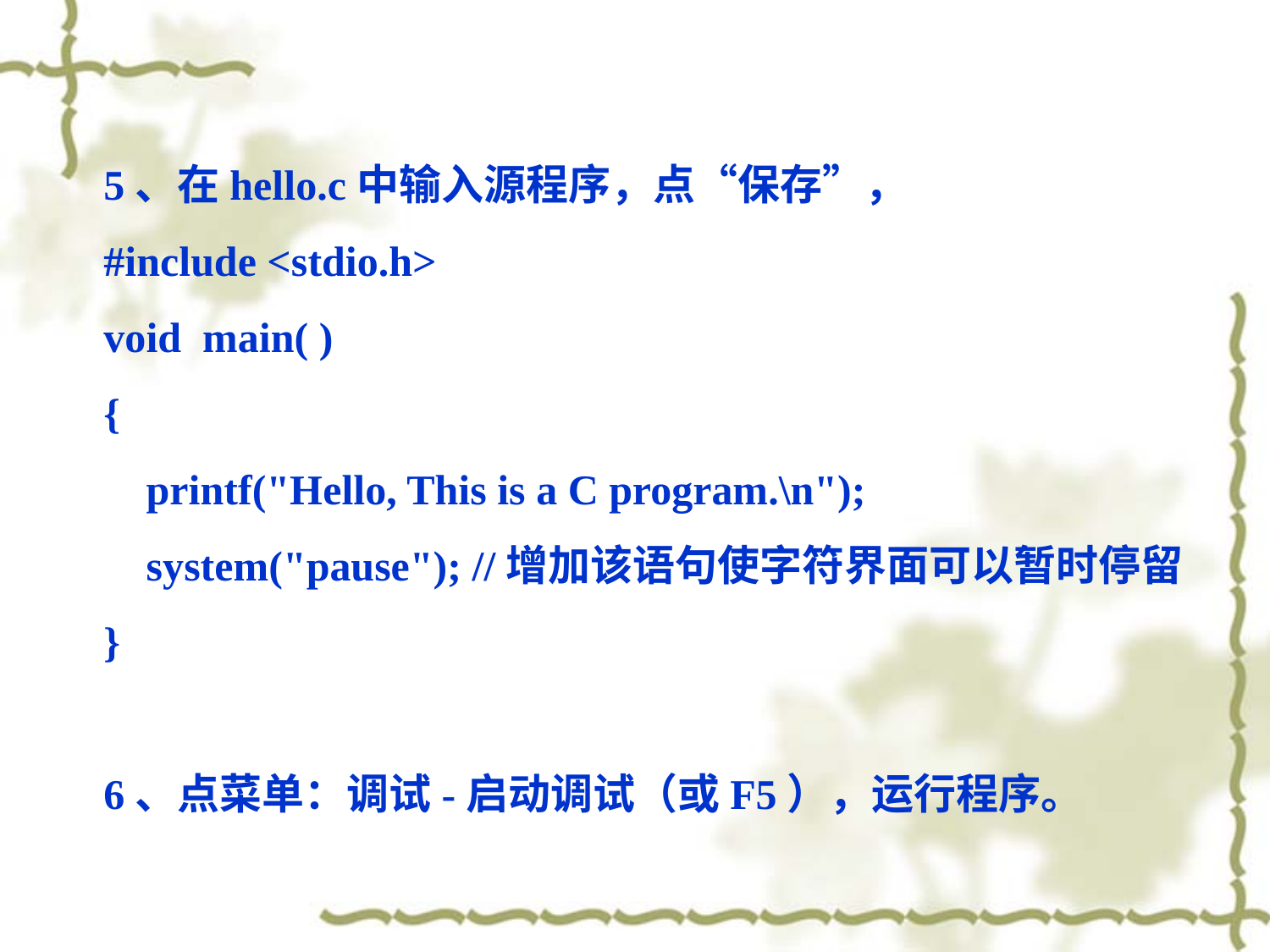

5、在hello.c中输入源程序，点“保存”，
#include <stdio.h>
void  main( )
{
    printf("Hello, This is a C program.\n");
    system("pause"); //增加该语句使字符界面可以暂时停留
}

6、点菜单：调试-启动调试（或F5），运行程序。